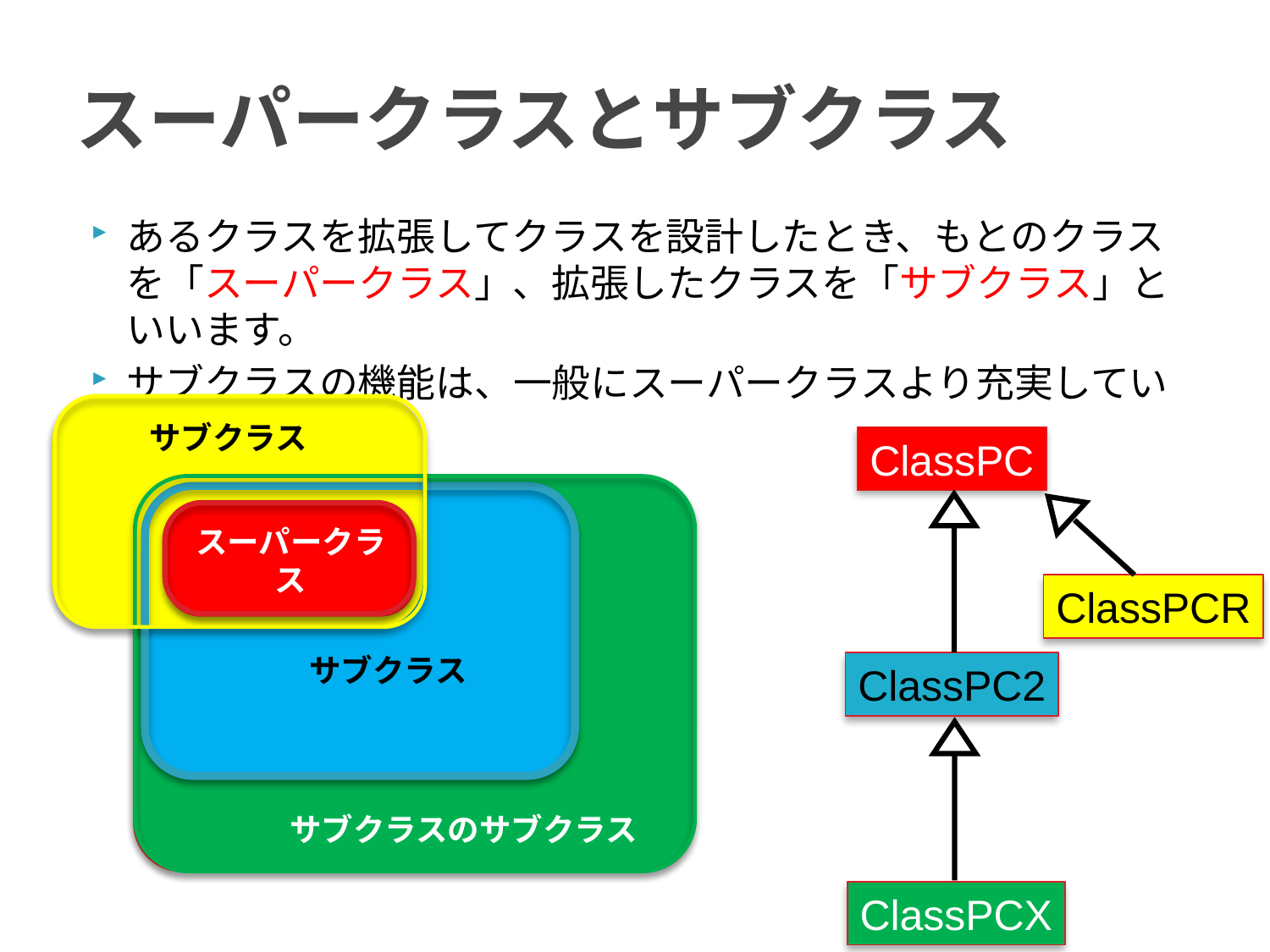

# スーパークラスとサブクラス
あるクラスを拡張してクラスを設計したとき、もとのクラスを「スーパークラス」、拡張したクラスを「サブクラス」といいます。
サブクラスの機能は、一般にスーパークラスより充実しています。

サブクラス
ClassPC

スーパークラス

ClassPCR
サブクラス
ClassPC2

サブクラスのサブクラス
ClassPCX